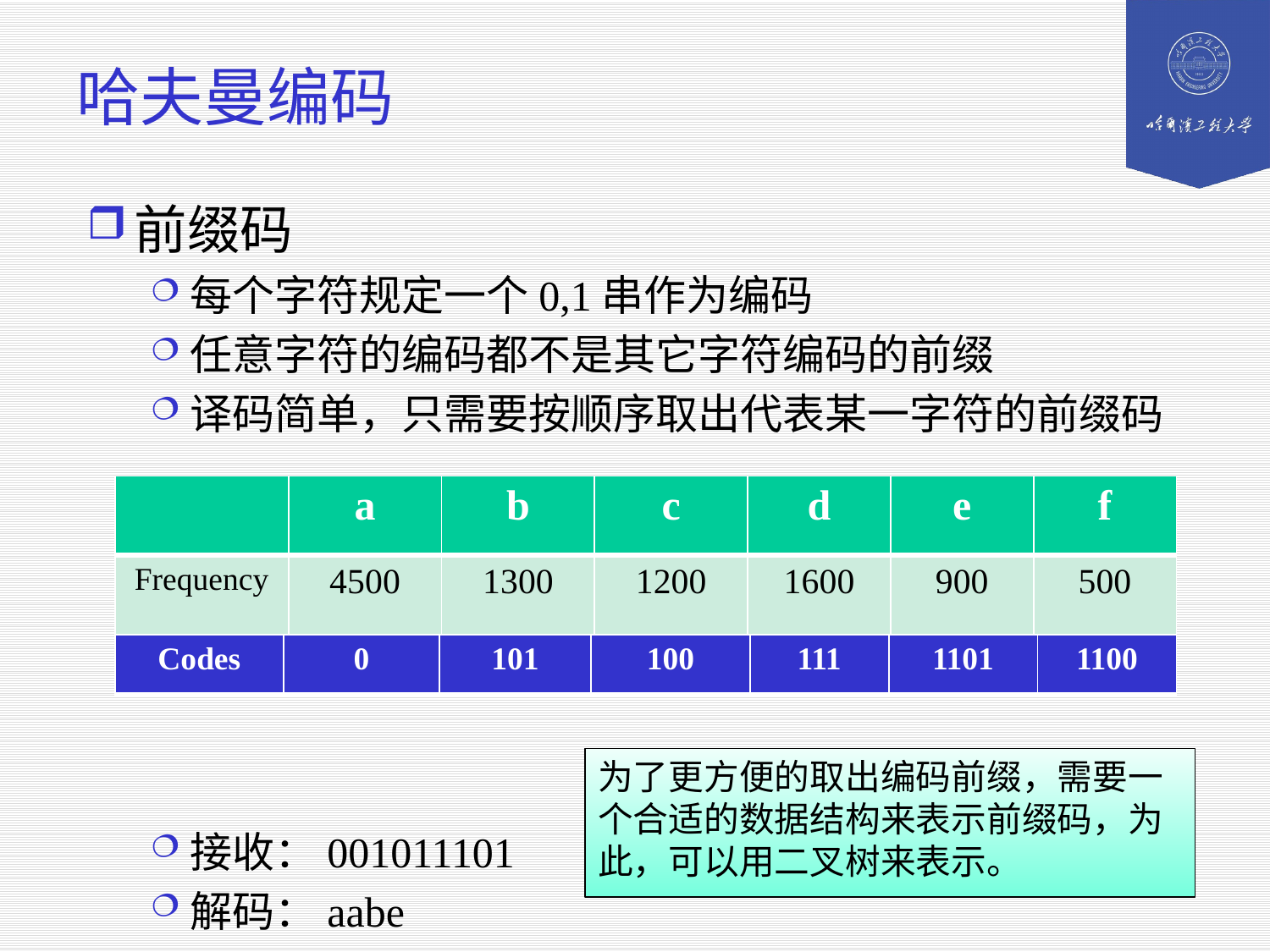

# 哈夫曼编码
前缀码
每个字符规定一个0,1串作为编码
任意字符的编码都不是其它字符编码的前缀
译码简单，只需要按顺序取出代表某一字符的前缀码

接收：001011101
解码：aabe
|  | a | b | c | d | e | f |
| --- | --- | --- | --- | --- | --- | --- |
| Frequency | 4500 | 1300 | 1200 | 1600 | 900 | 500 |
| Codes | 0 | 101 | 100 | 111 | 1101 | 1100 |
| --- | --- | --- | --- | --- | --- | --- |
为了更方便的取出编码前缀，需要一个合适的数据结构来表示前缀码，为此，可以用二叉树来表示。